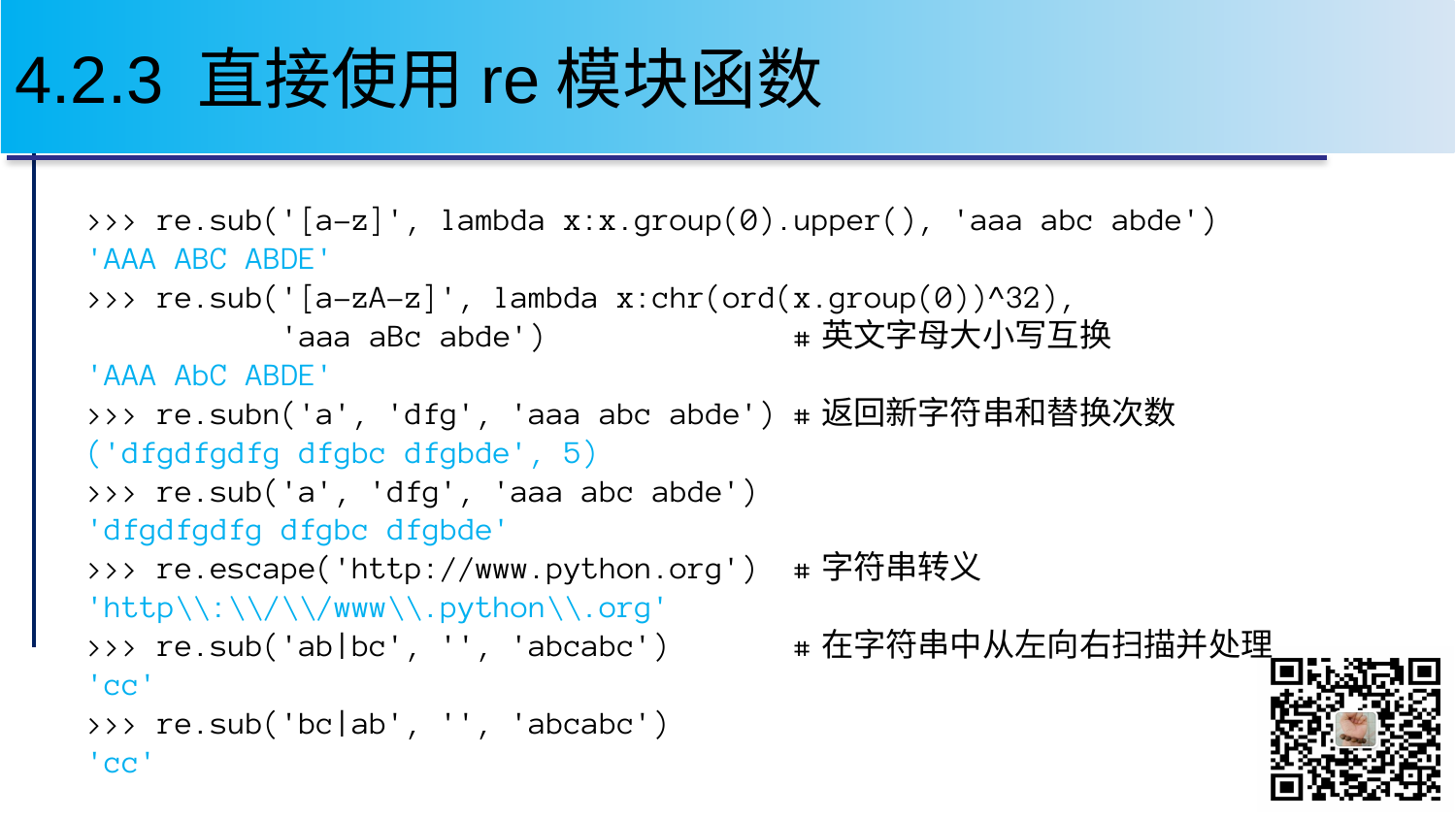

# 4.2.3 直接使用re模块函数
>>> re.sub('[a-z]', lambda x:x.group(0).upper(), 'aaa abc abde')
'AAA ABC ABDE'
>>> re.sub('[a-zA-z]', lambda x:chr(ord(x.group(0))^32),
           'aaa aBc abde')              #英文字母大小写互换
'AAA AbC ABDE'
>>> re.subn('a', 'dfg', 'aaa abc abde') #返回新字符串和替换次数
('dfgdfgdfg dfgbc dfgbde', 5)
>>> re.sub('a', 'dfg', 'aaa abc abde')
'dfgdfgdfg dfgbc dfgbde'
>>> re.escape('http://www.python.org')  #字符串转义
'http\\:\\/\\/www\\.python\\.org'
>>> re.sub('ab|bc', '', 'abcabc')       #在字符串中从左向右扫描并处理
'cc'
>>> re.sub('bc|ab', '', 'abcabc')
'cc'
106